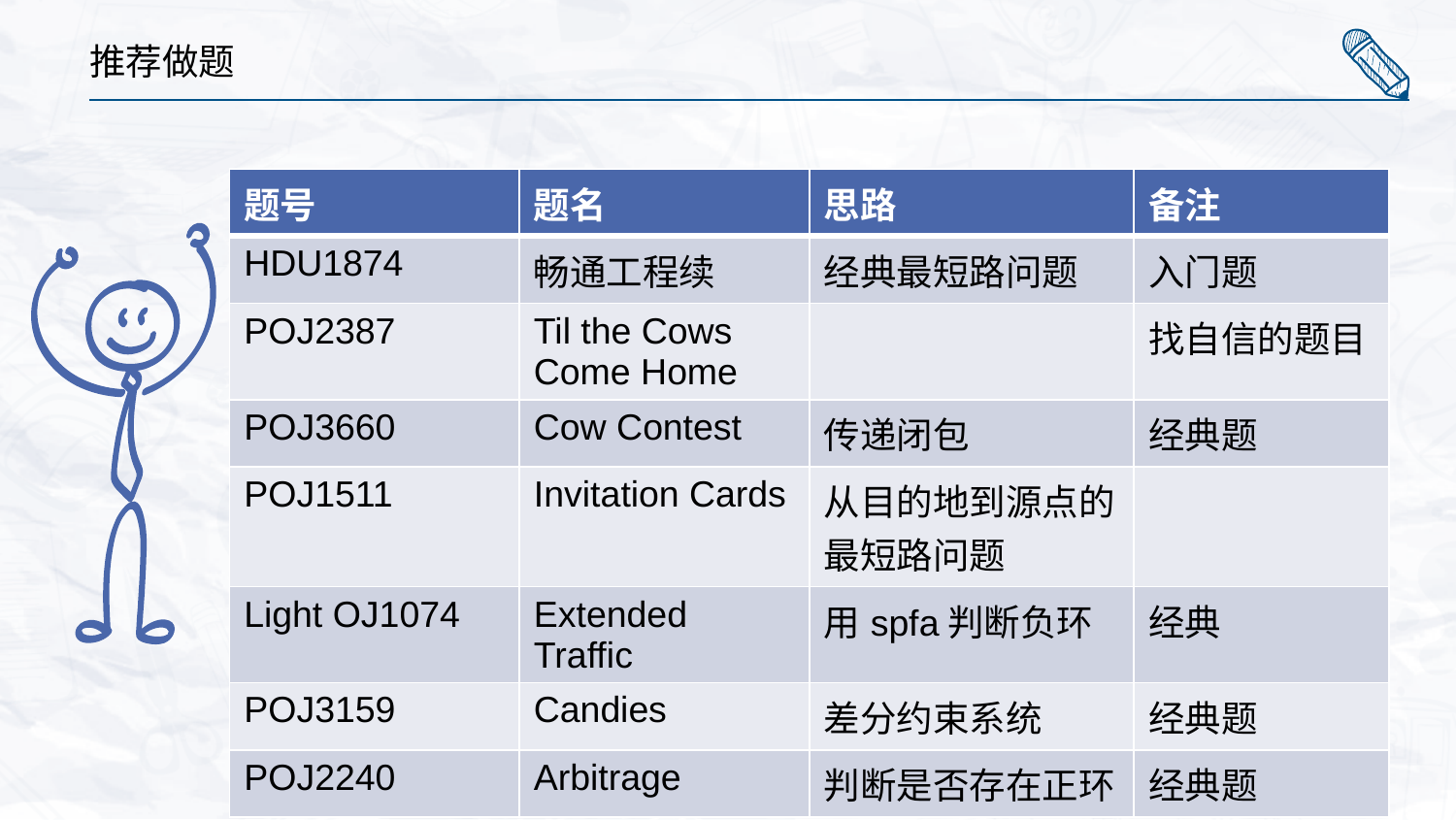

推荐做题
| 题号 | 题名 | 思路 | 备注 |
| --- | --- | --- | --- |
| HDU1874 | 畅通工程续 | 经典最短路问题 | 入门题 |
| POJ2387 | Til the Cows Come Home |  | 找自信的题目 |
| POJ3660 | Cow Contest | 传递闭包 | 经典题 |
| POJ1511 | Invitation Cards | 从目的地到源点的最短路问题 |  |
| Light OJ1074 | Extended Traffic | 用spfa判断负环 | 经典 |
| POJ3159 | Candies | 差分约束系统 | 经典题 |
| POJ2240 | Arbitrage | 判断是否存在正环 | 经典题 |